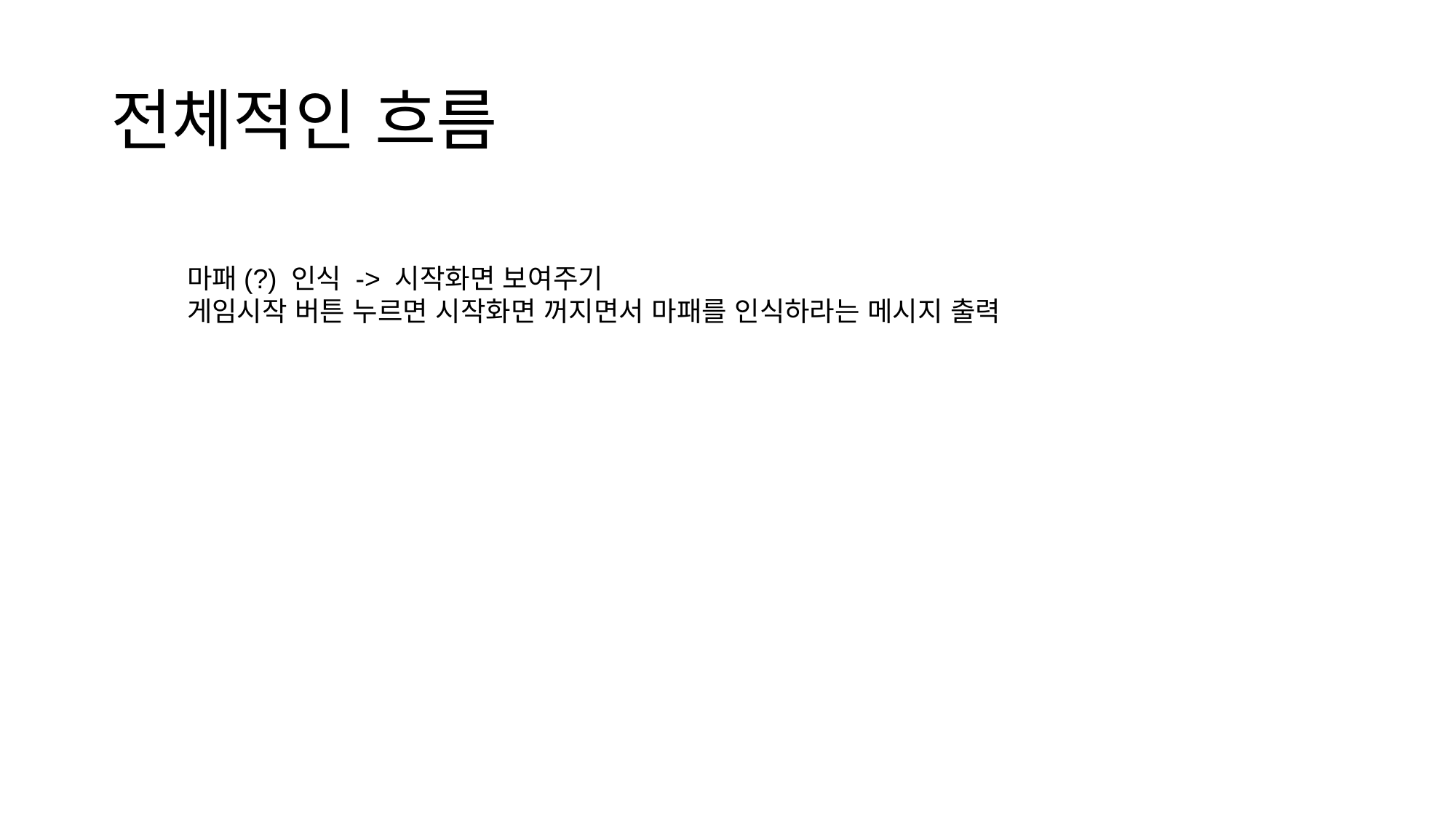

전체적인 흐름
마패(?) 인식 -> 시작화면 보여주기
게임시작 버튼 누르면 시작화면 꺼지면서 마패를 인식하라는 메시지 출력